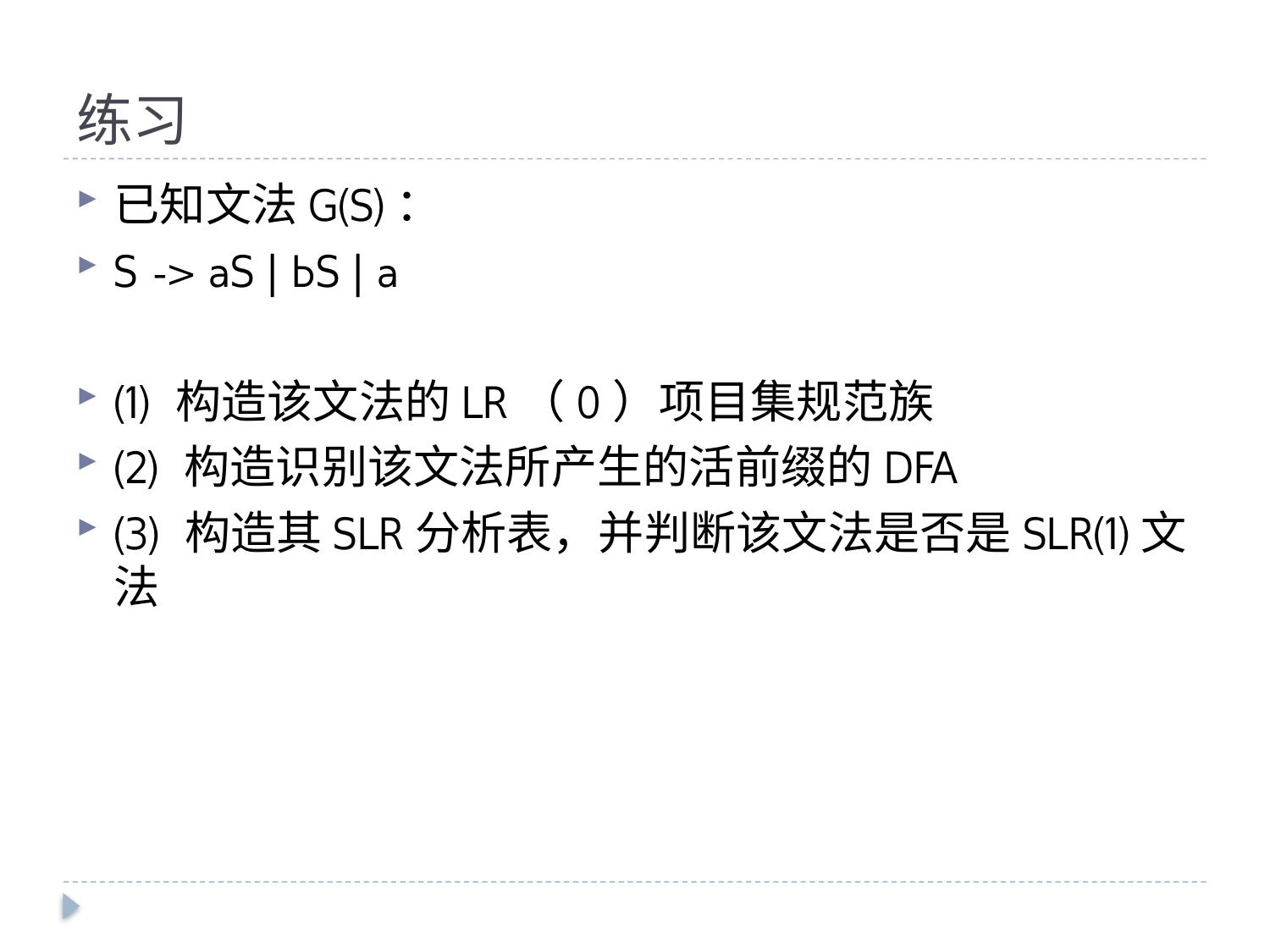

# 练习
已知文法G(S)：
S -> aS | bS | a

(1) 构造该文法的LR（0）项目集规范族
(2) 构造识别该文法所产生的活前缀的DFA
(3) 构造其SLR分析表，并判断该文法是否是SLR(1)文法
23